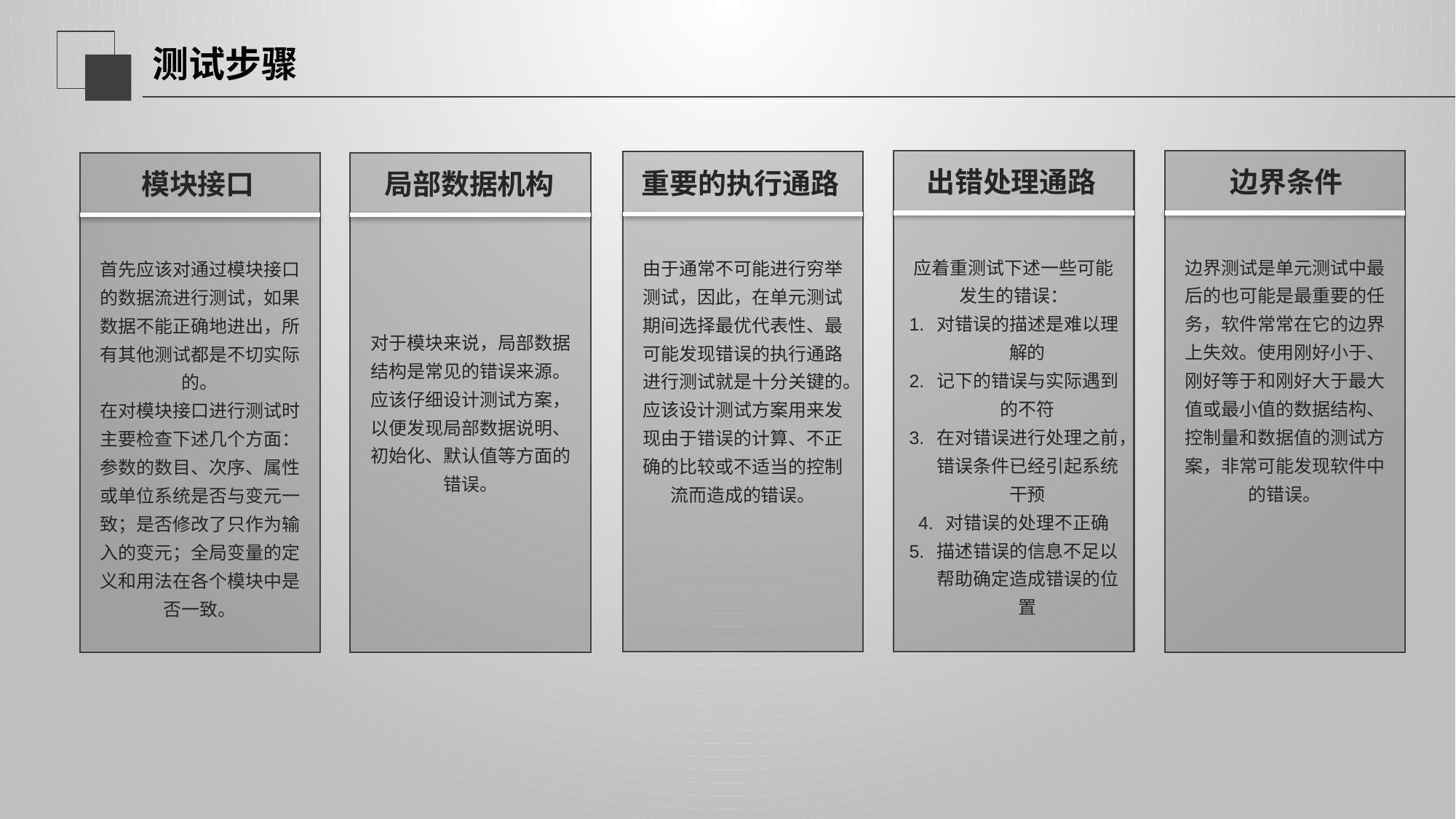

# 测试步骤

出错处理通路
边界条件
重要的执行通路
模块接口
局部数据机构
应着重测试下述一些可能发生的错误：
对错误的描述是难以理解的
记下的错误与实际遇到的不符
在对错误进行处理之前，错误条件已经引起系统干预
对错误的处理不正确
描述错误的信息不足以帮助确定造成错误的位置
边界测试是单元测试中最后的也可能是最重要的任务，软件常常在它的边界上失效。使用刚好小于、刚好等于和刚好大于最大值或最小值的数据结构、控制量和数据值的测试方案，非常可能发现软件中的错误。
由于通常不可能进行穷举测试，因此，在单元测试期间选择最优代表性、最可能发现错误的执行通路进行测试就是十分关键的。应该设计测试方案用来发现由于错误的计算、不正确的比较或不适当的控制流而造成的错误。
首先应该对通过模块接口的数据流进行测试，如果数据不能正确地进出，所有其他测试都是不切实际的。
在对模块接口进行测试时主要检查下述几个方面：参数的数目、次序、属性或单位系统是否与变元一致；是否修改了只作为输入的变元；全局变量的定义和用法在各个模块中是否一致。
对于模块来说，局部数据结构是常见的错误来源。应该仔细设计测试方案，以便发现局部数据说明、初始化、默认值等方面的错误。